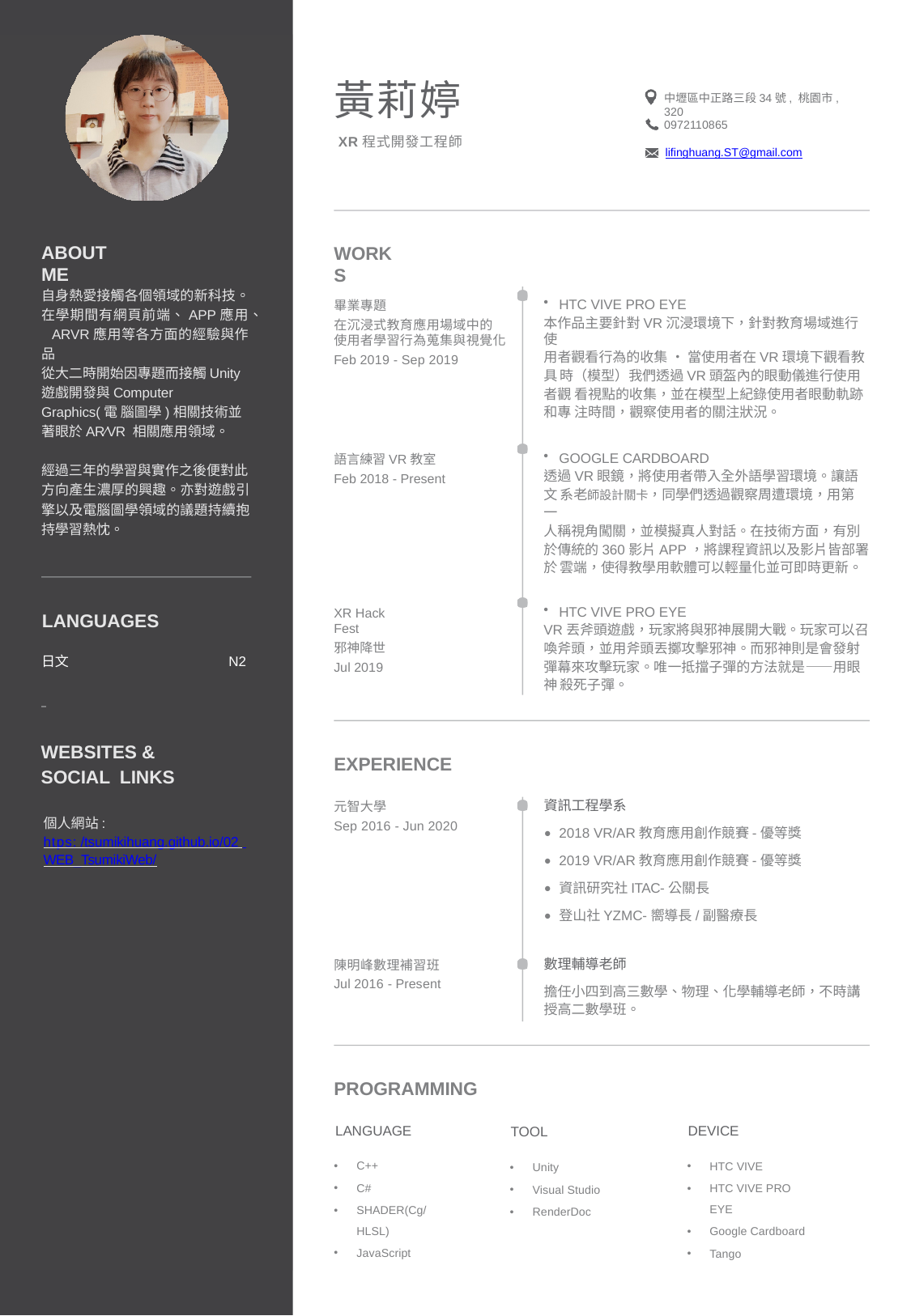

⿈莉婷
 XR程式開發⼯程師

中壢區中正路三段34號, 桃園市, 320
0972110865

lifinghuang.ST@gmail.com

ABOUT ME
WORKS
⾃⾝熱愛接觸各個領域的新科技。 在學期間有網⾴前端、APP應⽤、  ARVR應⽤等各⽅⾯的經驗與作品

畢業專題
在沉浸式教育應⽤場域中的 使⽤者學習⾏為蒐集與視覺化
Feb 2019 - Sep 2019
HTC VIVE PRO EYE
本作品主要針對VR沉浸環境下，針對教育場域進⾏使
⽤者觀看⾏為的收集 • 當使⽤者在VR環境下觀看教具 時（模型）我們透過VR頭盔內的眼動儀進⾏使⽤者觀 看視點的收集，並在模型上紀錄使⽤者眼動軌跡和專 注時間，觀察使⽤者的關注狀況。
從⼤⼆時開始因專題⽽接觸Unity  遊戲開發與Computer Graphics(電 腦圖學)相關技術並著眼於AR∕VR 相關應⽤領域。
語⾔練習VR教室
Feb 2018 - Present
GOOGLE CARDBOARD
透過VR眼鏡，將使⽤者帶⼊全外語學習環境。讓語⽂ 系⽼師設計關卡，同學們透過觀察周遭環境，⽤第⼀
⼈稱視⾓闖關，並模擬真⼈對話。在技術⽅⾯，有別 於傳統的360影⽚APP，將課程資訊以及影⽚皆部署於 雲端，使得教學⽤軟體可以輕量化並可即時更新。
經過三年的學習與實作之後便對此
⽅向產⽣濃厚的興趣。亦對遊戲引 擎以及電腦圖學領域的議題持續抱 持學習熱忱。
XR Hack Fest
邪神降世
Jul 2019
HTC VIVE PRO EYE
VR丟斧頭遊戲，玩家將與邪神展開⼤戰。玩家可以召 喚斧頭，並⽤斧頭丟擲攻擊邪神。⽽邪神則是會發射 彈幕來攻擊玩家。唯⼀抵擋⼦彈的⽅法就是——⽤眼神 殺死⼦彈。
LANGUAGES
⽇⽂
N2

WEBSITES & SOCIAL  LINKS
EXPERIENCE
元智⼤學
Sep 2016 - Jun 2020
資訊⼯程學系
2018 VR/AR教育應⽤創作競賽-優等獎
2019 VR/AR教育應⽤創作競賽-優等獎
資訊研究社ITAC-公關⻑
登⼭社YZMC-嚮導⻑/副醫療⻑

個⼈網站:
htps: /tsumikihuang.github.io/02  WEB_TsumikiWeb/
陳明峰數理補習班
Jul 2016 - Present
數理輔導⽼師

擔任⼩四到⾼三數學、物理、化學輔導⽼師，不時講 授⾼⼆數學班。

PROGRAMMING
LANGUAGE
DEVICE
TOOL
C++
C#
SHADER(Cg/HLSL)
JavaScript

HTC VIVE
HTC VIVE PRO EYE
Google Cardboard
Tango

Unity
Visual Studio
RenderDoc